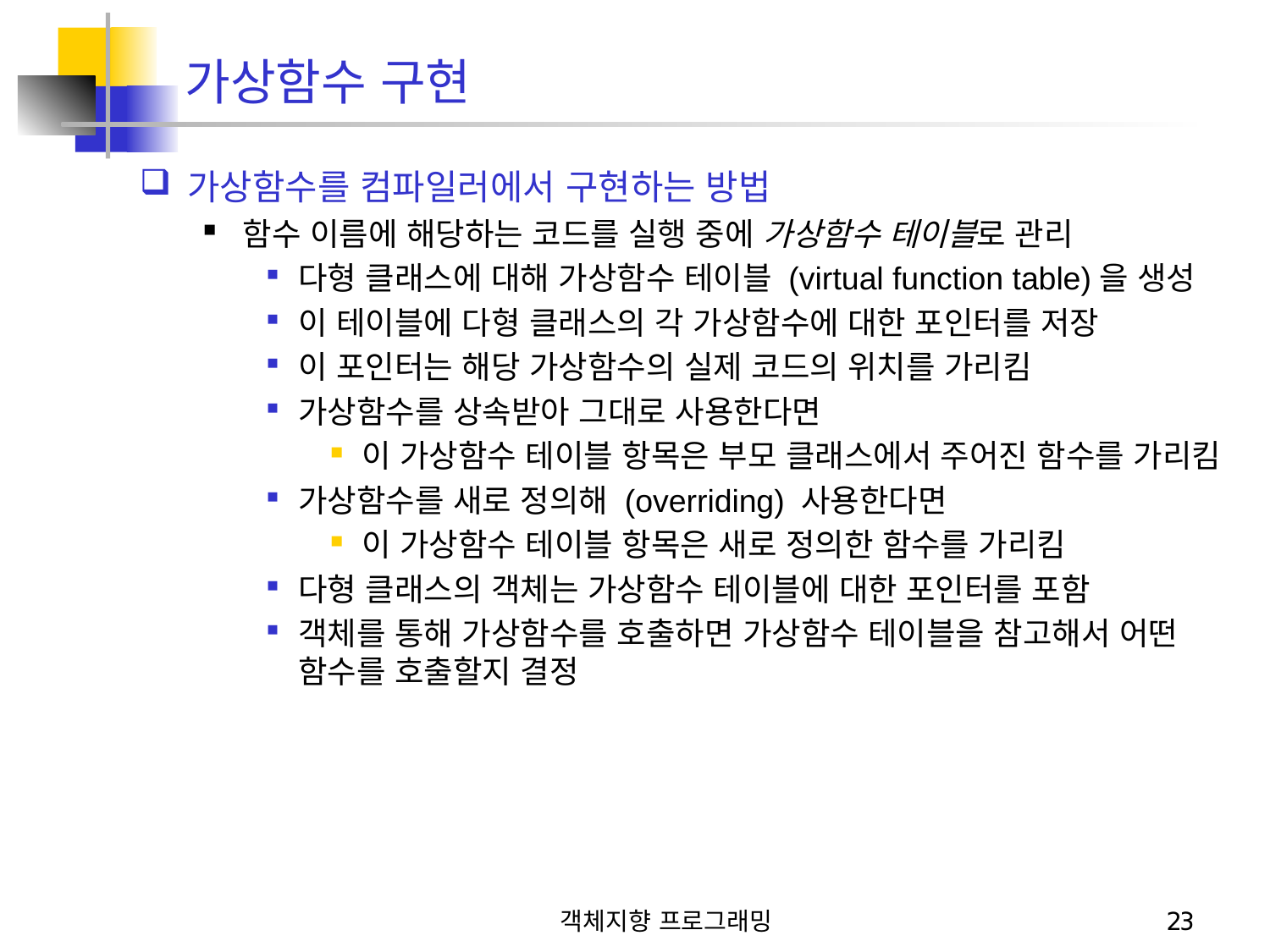

가상함수를 컴파일러에서 구현하는 방법
함수 이름에 해당하는 코드를 실행 중에 가상함수 테이블로 관리
다형 클래스에 대해 가상함수 테이블 (virtual function table)을 생성
이 테이블에 다형 클래스의 각 가상함수에 대한 포인터를 저장
이 포인터는 해당 가상함수의 실제 코드의 위치를 가리킴
가상함수를 상속받아 그대로 사용한다면
이 가상함수 테이블 항목은 부모 클래스에서 주어진 함수를 가리킴
가상함수를 새로 정의해 (overriding) 사용한다면
이 가상함수 테이블 항목은 새로 정의한 함수를 가리킴
다형 클래스의 객체는 가상함수 테이블에 대한 포인터를 포함
객체를 통해 가상함수를 호출하면 가상함수 테이블을 참고해서 어떤 함수를 호출할지 결정
가상함수 구현
객체지향 프로그래밍
23